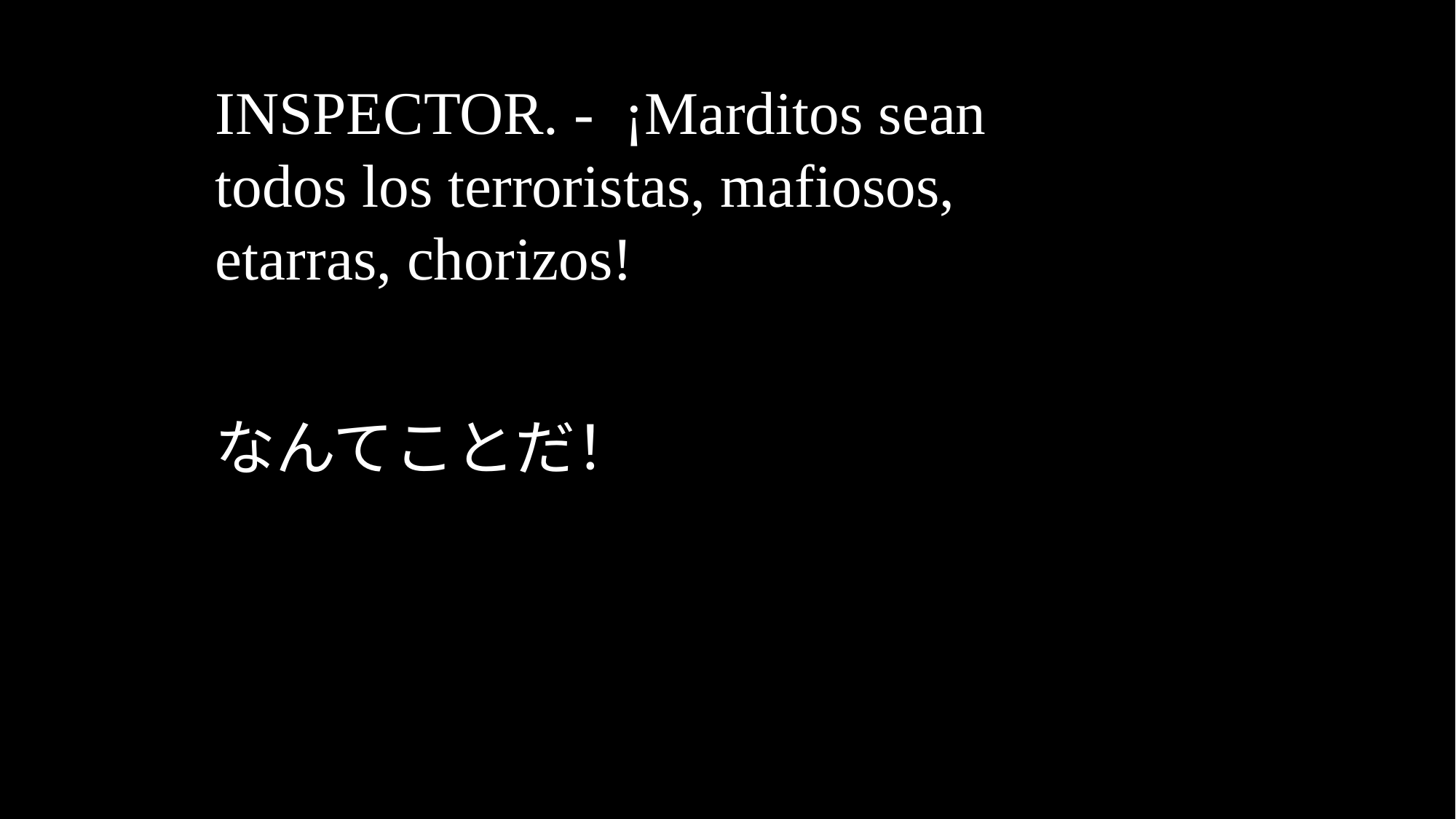

INSPECTOR. -  ¡Marditos sean todos los terroristas, mafiosos, etarras, chorizos!

なんてことだ！